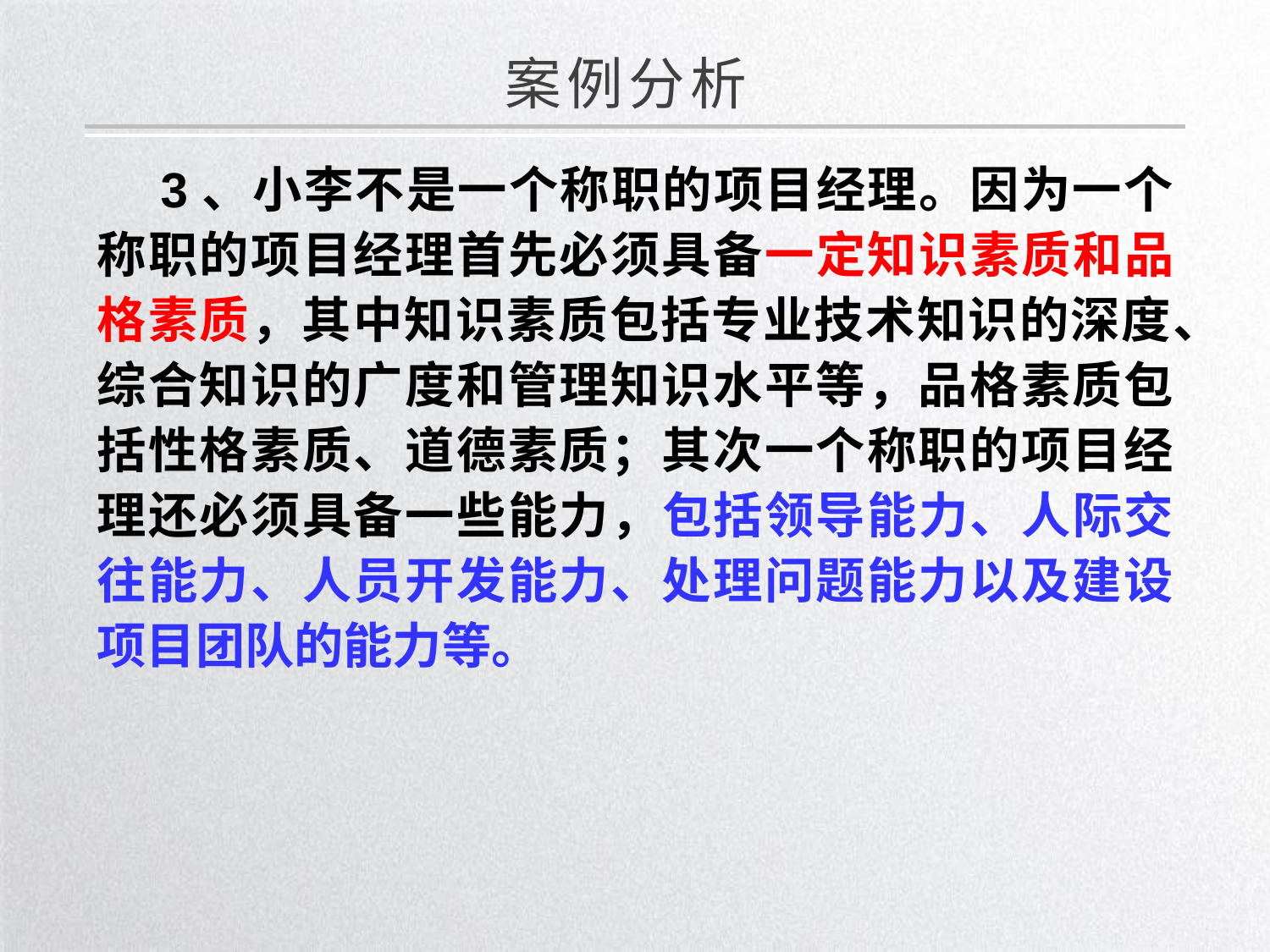

案例分析
3、小李不是一个称职的项目经理。因为一个称职的项目经理首先必须具备一定知识素质和品格素质，其中知识素质包括专业技术知识的深度、综合知识的广度和管理知识水平等，品格素质包括性格素质、道德素质；其次一个称职的项目经理还必须具备一些能力，包括领导能力、人际交往能力、人员开发能力、处理问题能力以及建设项目团队的能力等。